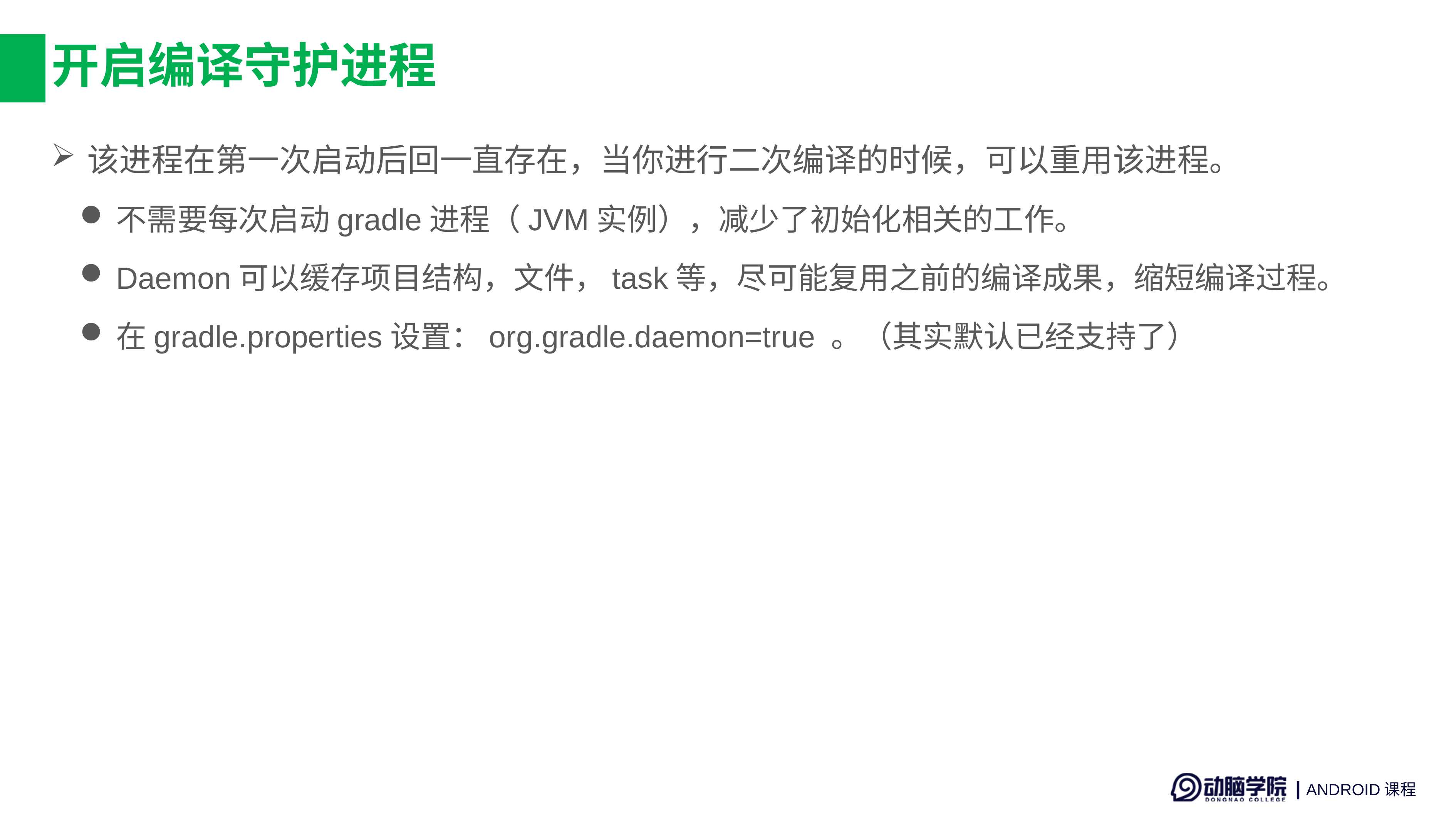

# 开启编译守护进程
该进程在第一次启动后回一直存在，当你进行二次编译的时候，可以重用该进程。
不需要每次启动gradle进程（JVM实例），减少了初始化相关的工作。
Daemon可以缓存项目结构，文件，task等，尽可能复用之前的编译成果，缩短编译过程。
在gradle.properties设置：org.gradle.daemon=true 。（其实默认已经支持了）